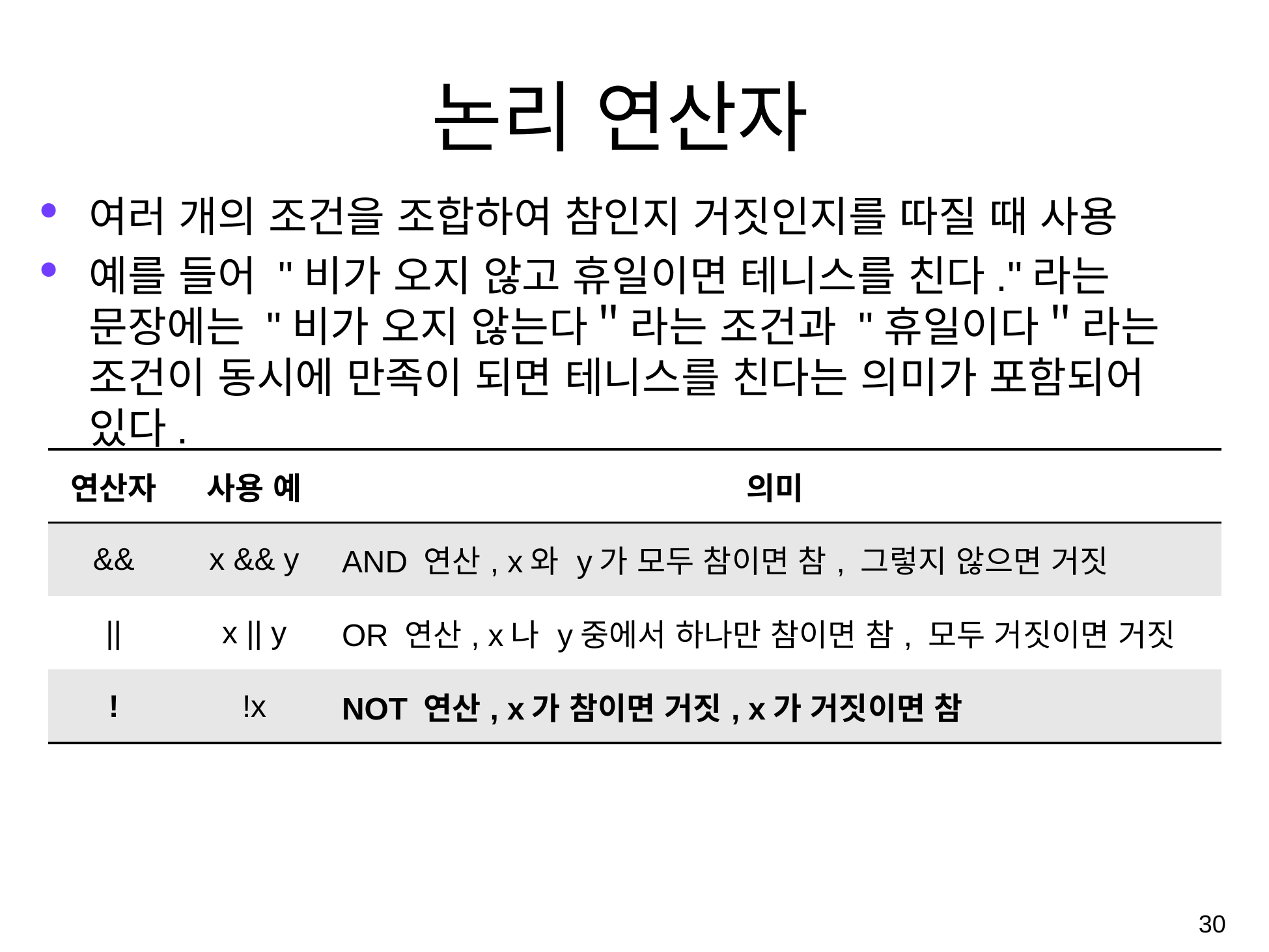

# 논리 연산자
여러 개의 조건을 조합하여 참인지 거짓인지를 따질 때 사용
예를 들어 "비가 오지 않고 휴일이면 테니스를 친다."라는 문장에는 "비가 오지 않는다＂라는 조건과 "휴일이다＂라는 조건이 동시에 만족이 되면 테니스를 친다는 의미가 포함되어 있다.
| 연산자 | 사용 예 | 의미 |
| --- | --- | --- |
| && | x && y | AND 연산, x와 y가 모두 참이면 참, 그렇지 않으면 거짓 |
| || | x || y | OR 연산, x나 y중에서 하나만 참이면 참, 모두 거짓이면 거짓 |
| ! | !x | NOT 연산, x가 참이면 거짓, x가 거짓이면 참 |
30